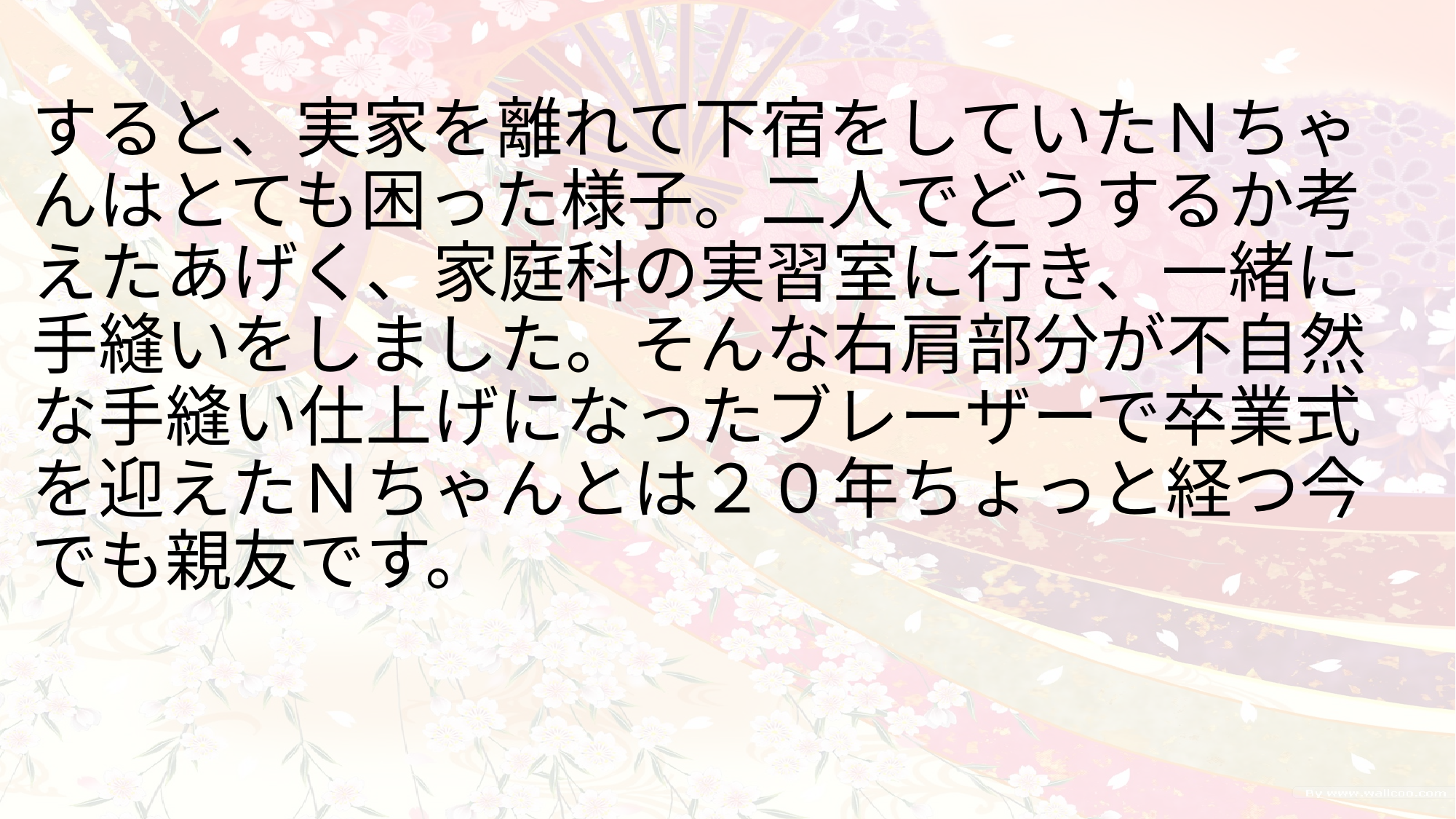

すると、実家を離れて下宿をしていたＮちゃんはとても困った様子。二人でどうするか考えたあげく、家庭科の実習室に行き、一緒に手縫いをしました。そんな右肩部分が不自然な手縫い仕上げになったブレーザーで卒業式を迎えたＮちゃんとは２０年ちょっと経つ今でも親友です。